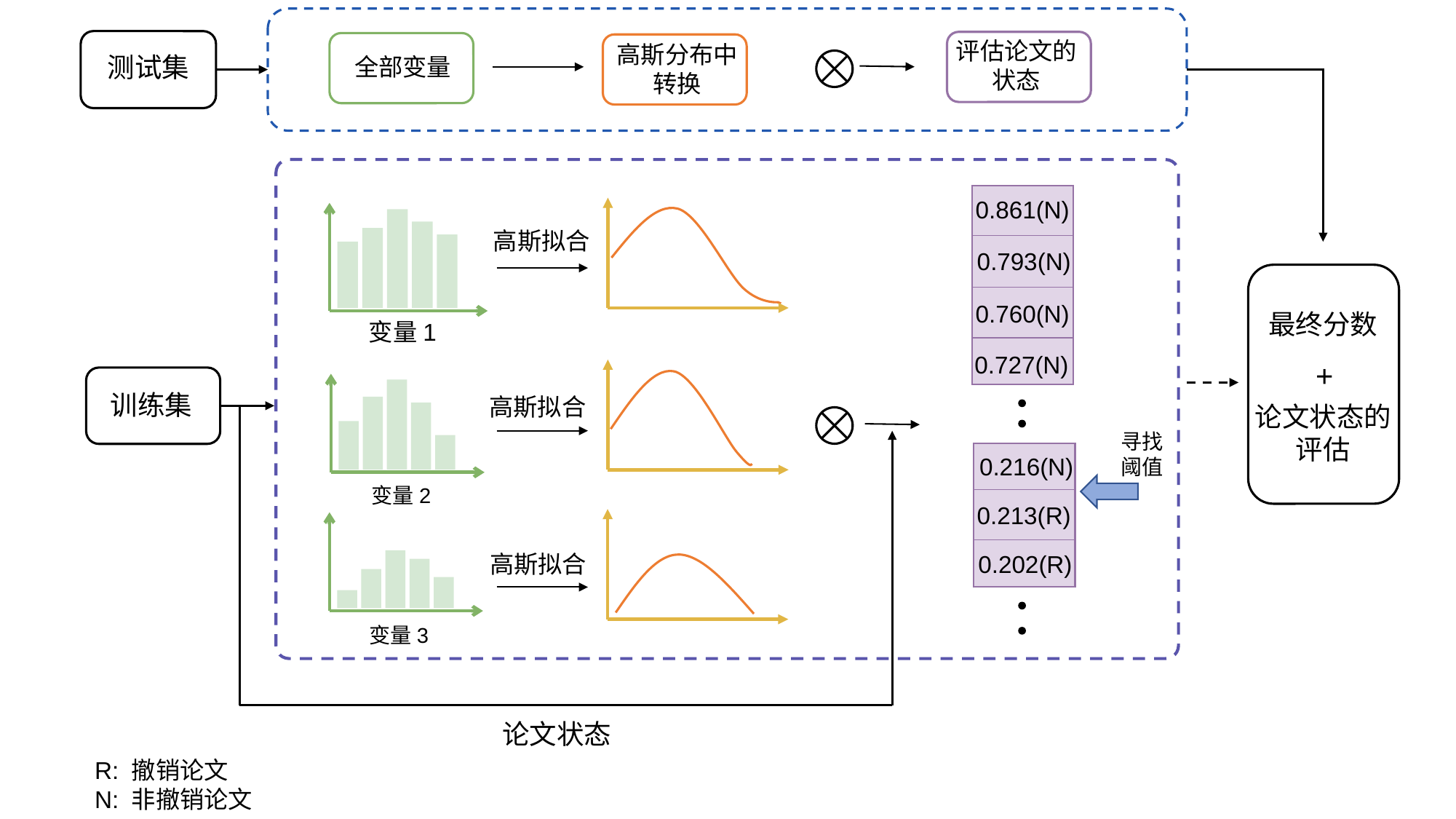

评估论文的状态

高斯分布中转换

测试集
全部变量

0.861(N)

高斯拟合
0.793(N)
0.760(N)
变量1
0.727(N)

训练集
高斯拟合

寻找阈值

0.216(N)

变量2
0.213(R)

高斯拟合
0.202(R)

变量3

论文状态
R: 撤销论文
N: 非撤销论文

最终分数
+
论文状态的评估